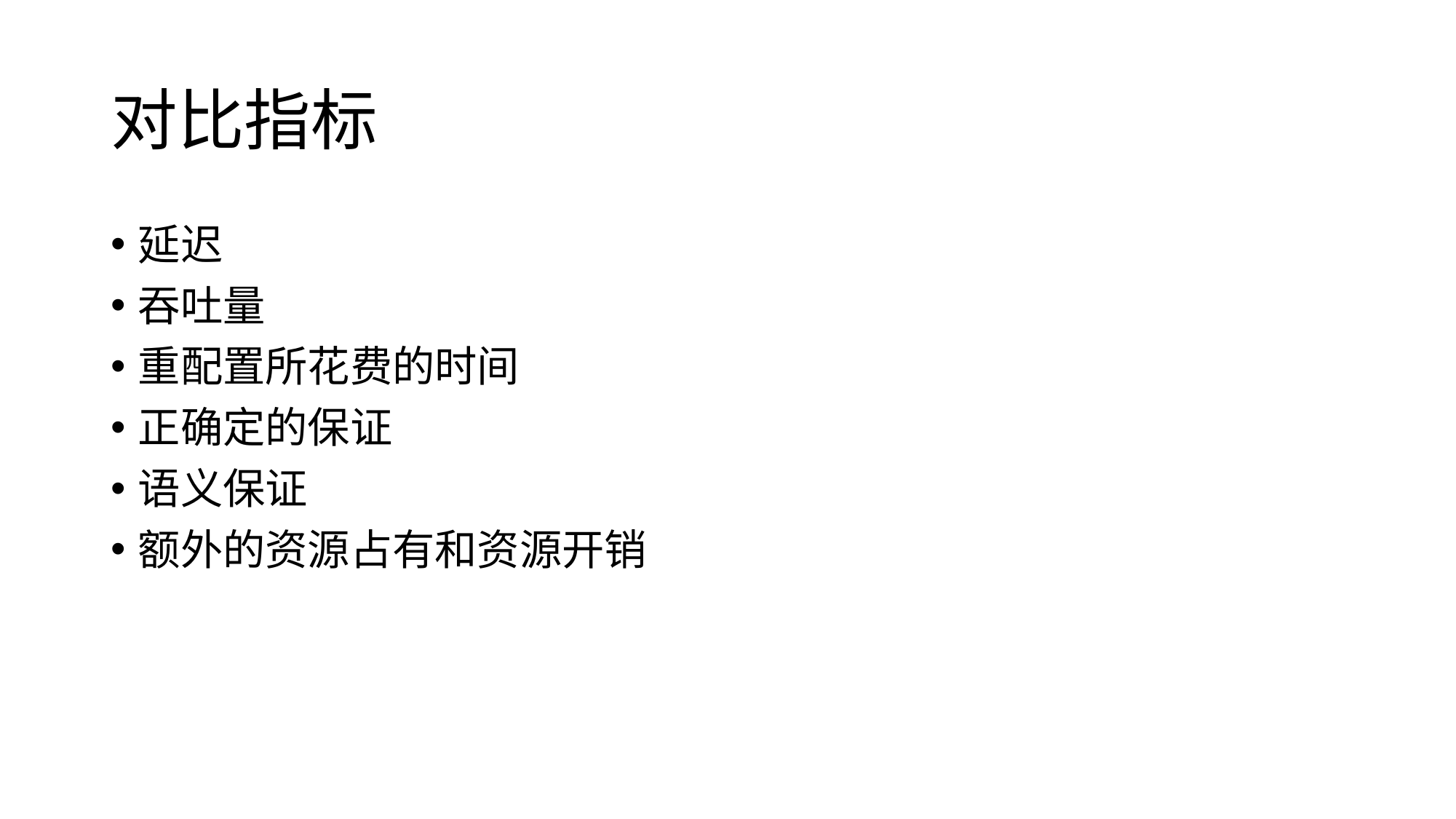

# 对比指标
延迟
吞吐量
重配置所花费的时间
正确定的保证
语义保证
额外的资源占有和资源开销